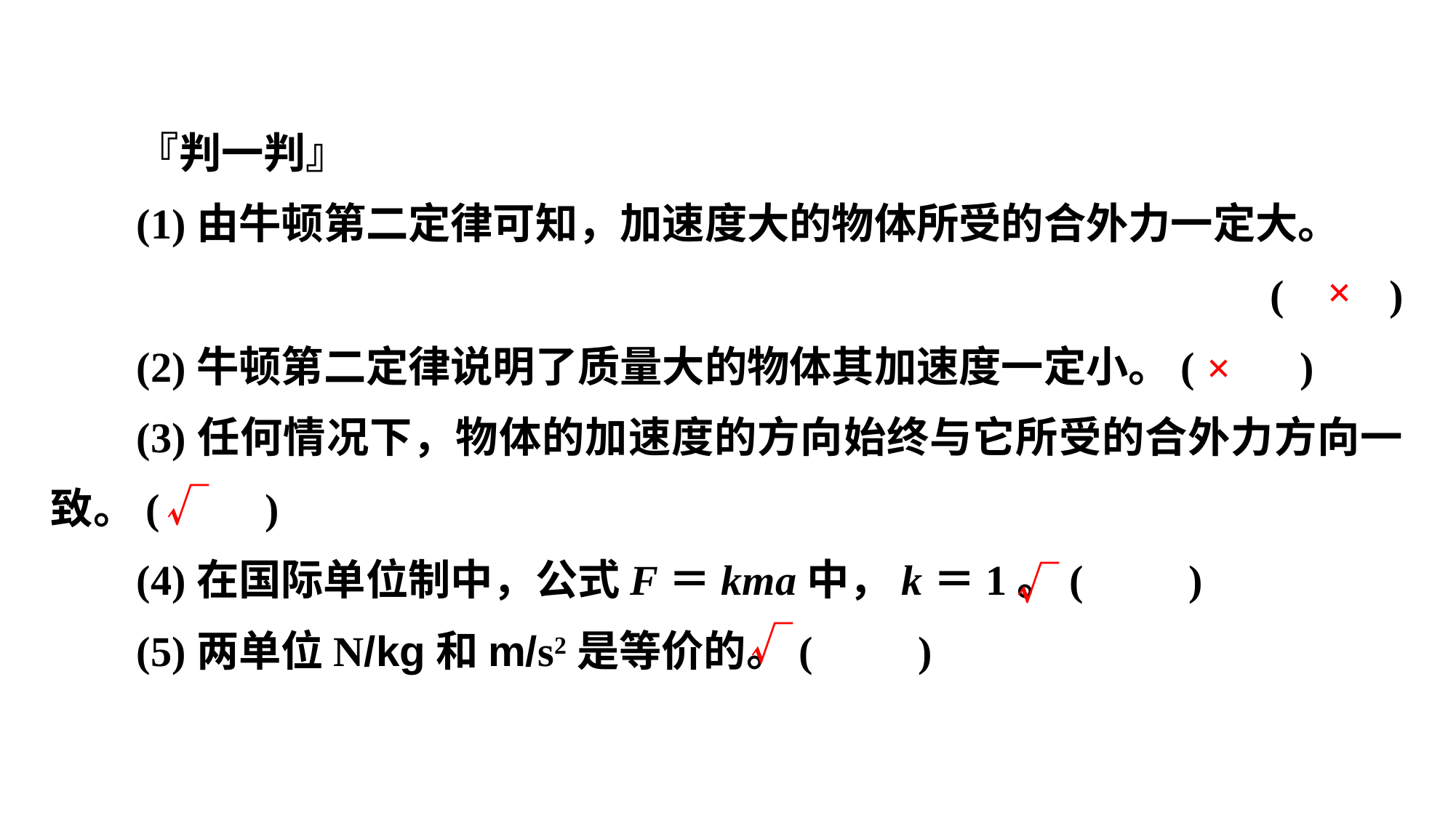

『判一判』
(1)由牛顿第二定律可知，加速度大的物体所受的合外力一定大。
(　　)
(2)牛顿第二定律说明了质量大的物体其加速度一定小。(　　)
(3)任何情况下，物体的加速度的方向始终与它所受的合外力方向一致。(　　)
(4)在国际单位制中，公式F＝kma中，k＝1。(　　)
(5)两单位N/kg和m/s2是等价的。(　　)
×
×
√
√
√